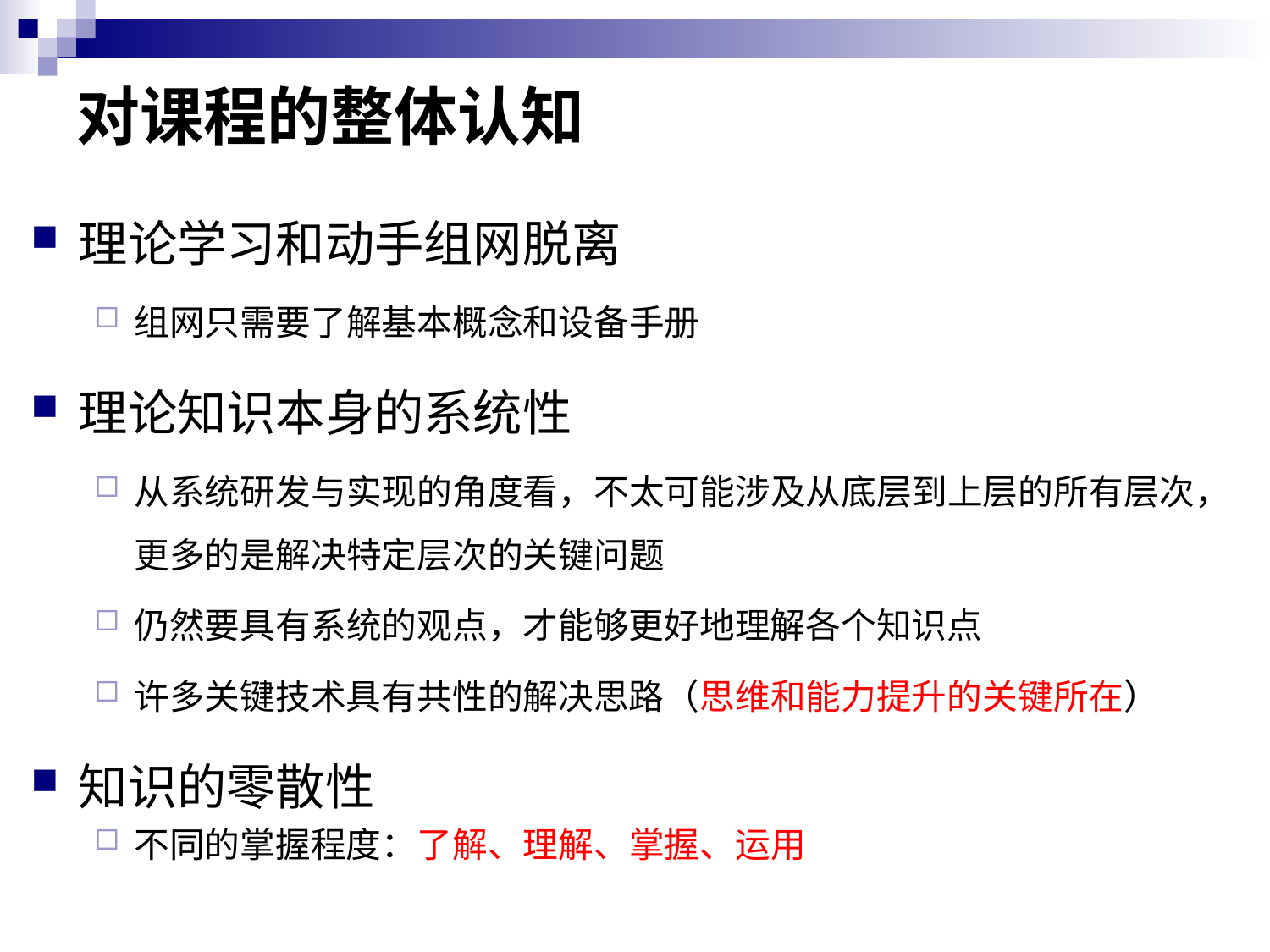

对课程的整体认知
理论学习和动手组网脱离
组网只需要了解基本概念和设备手册
理论知识本身的系统性
从系统研发与实现的角度看，不太可能涉及从底层到上层的所有层次，更多的是解决特定层次的关键问题
仍然要具有系统的观点，才能够更好地理解各个知识点
许多关键技术具有共性的解决思路（思维和能力提升的关键所在）
知识的零散性
不同的掌握程度：了解、理解、掌握、运用